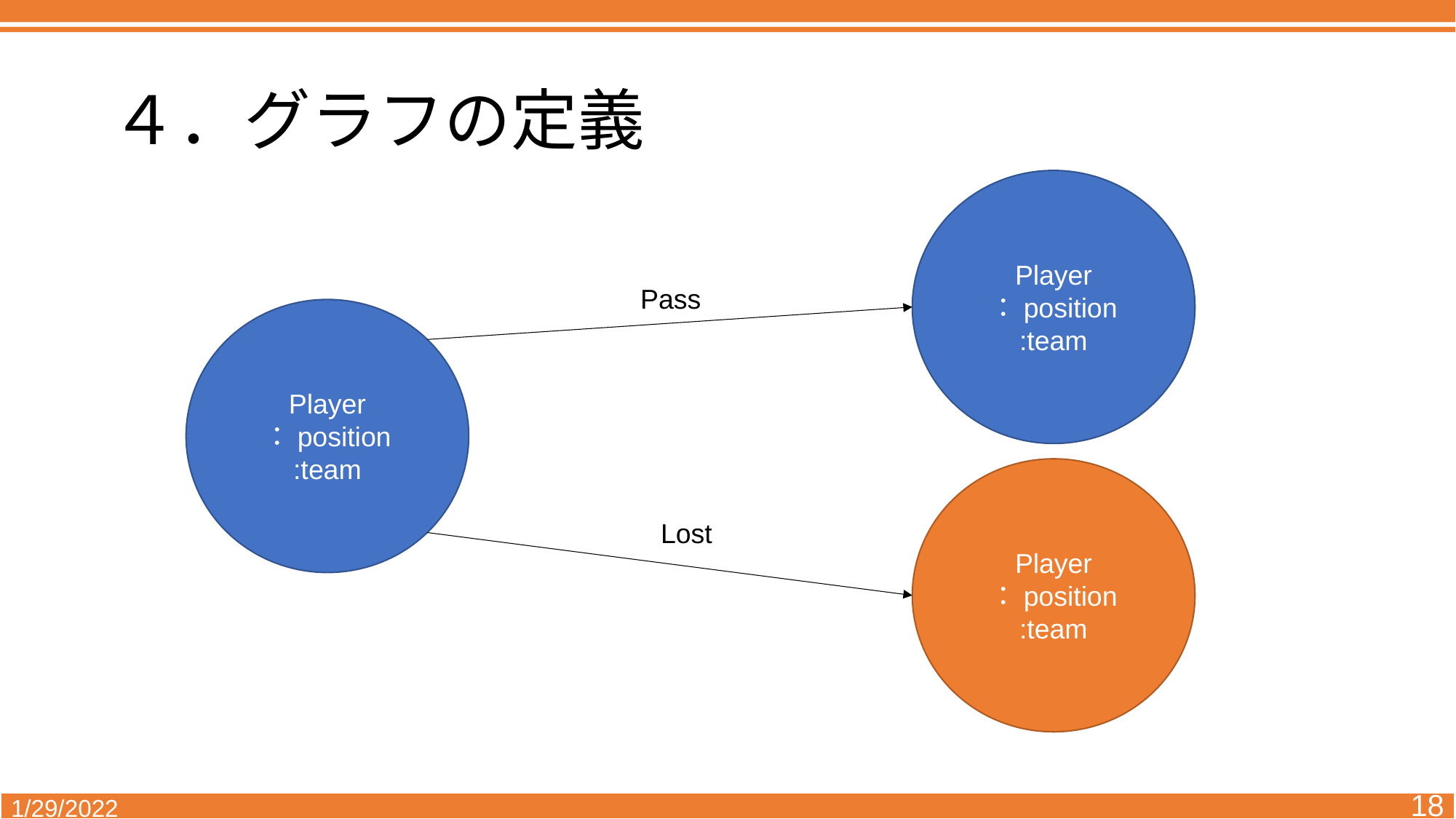

# ４．グラフの定義
Player
：position
:team
Pass
Player
：position
:team
Player
：position
:team
Lost
18
1/29/2022